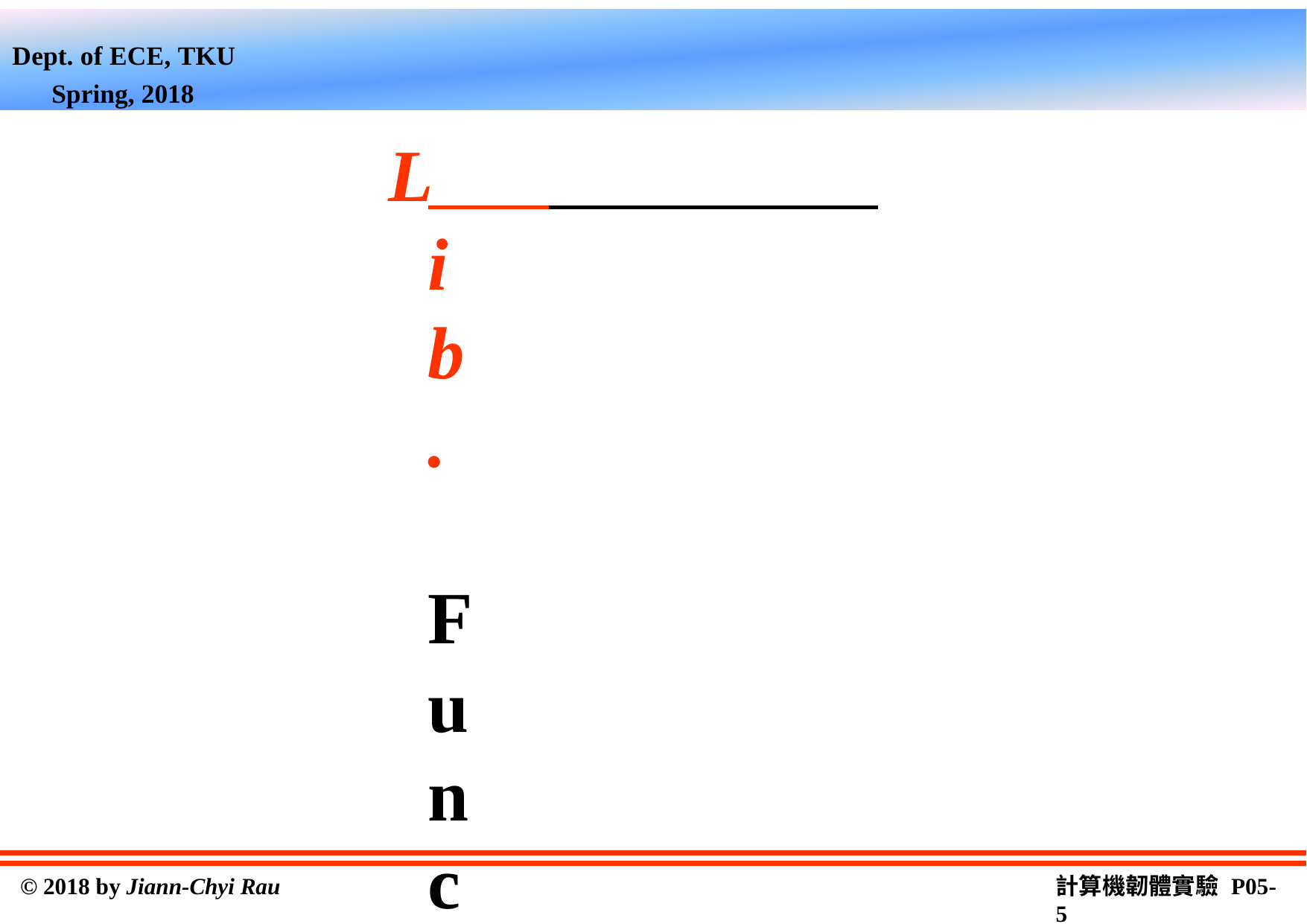

Dept. of ECE, TKU Spring, 2018
Lib. Functions

•	<T> &min(<T> &a, <T> &b);
Return the smaller one
Call-by-reference
– Cf. <T> &max(<T> &a, <T> &b)

計算機韌體實驗 P05-5
© 2018 by Jiann-Chyi Rau